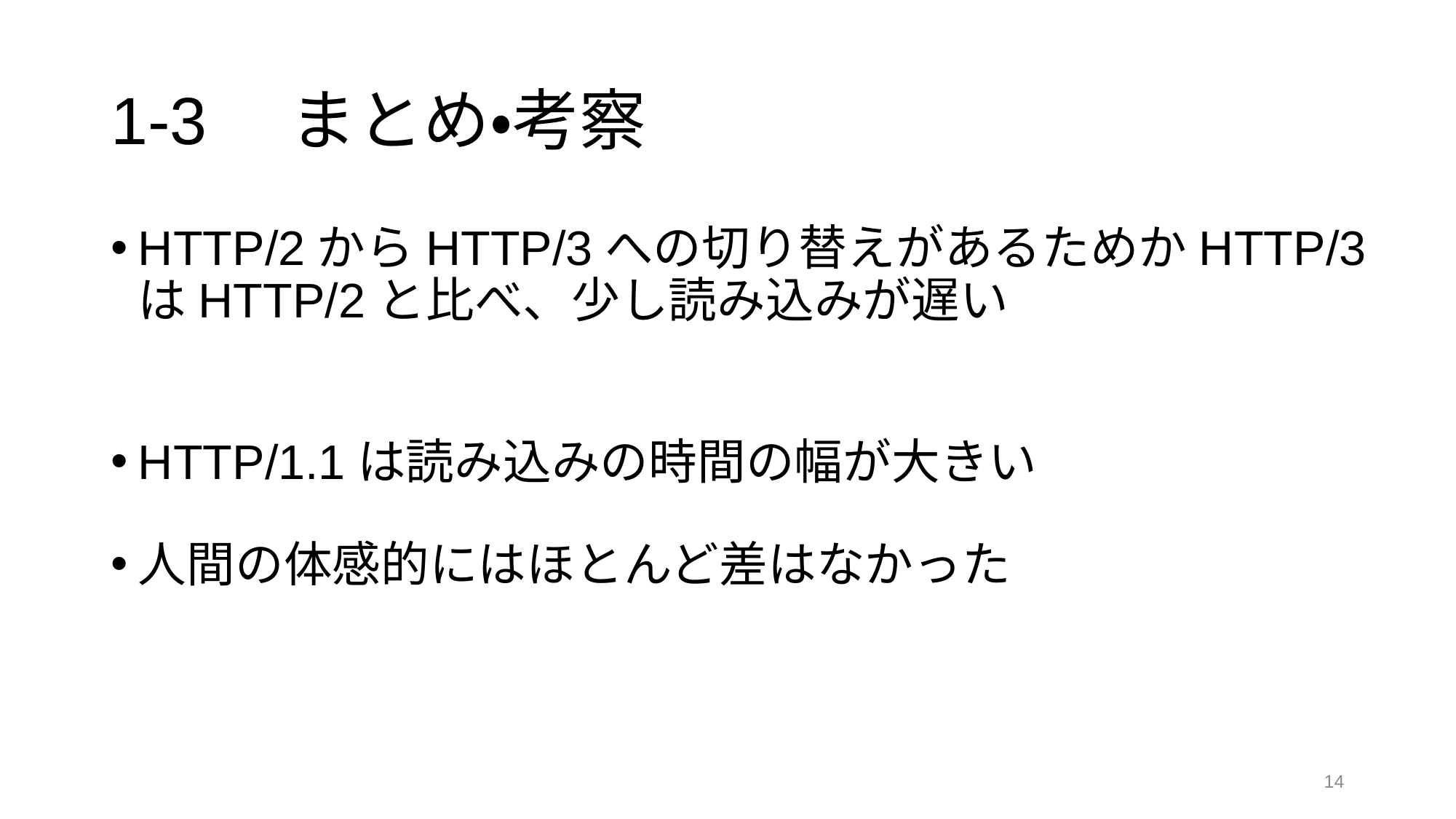

# 1-3　まとめ・考察
HTTP/2からHTTP/3への切り替えがあるためかHTTP/3はHTTP/2と比べ、少し読み込みが遅い
HTTP/1.1は読み込みの時間の幅が大きい
人間の体感的にはほとんど差はなかった
14